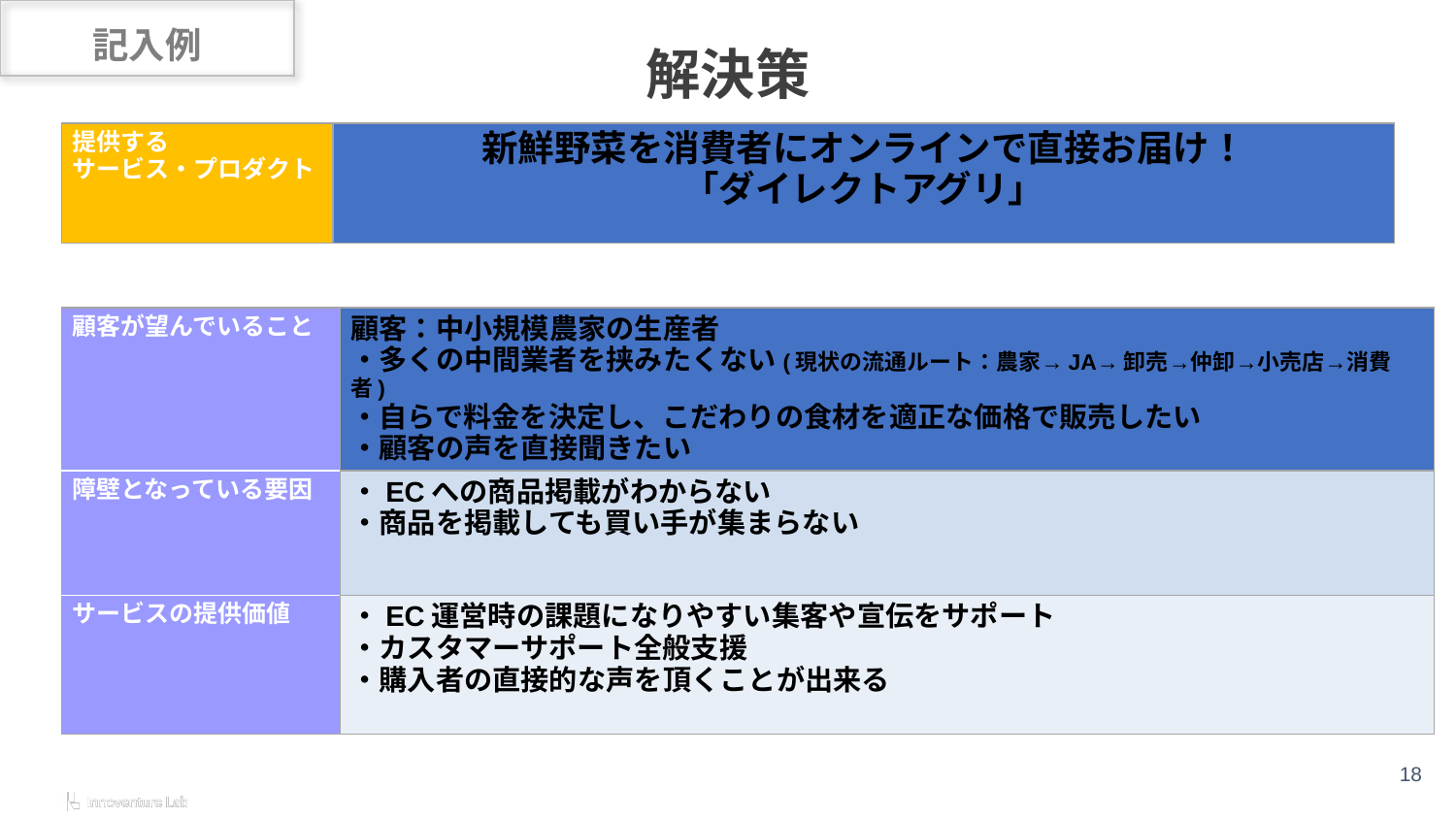

記入例
# 解決策
| 提供する サービス・プロダクト | 新鮮野菜を消費者にオンラインで直接お届け！ 「ダイレクトアグリ」 |
| --- | --- |
| 顧客が望んでいること | 顧客：中小規模農家の生産者 ・多くの中間業者を挟みたくない(現状の流通ルート：農家→JA→卸売→仲卸→小売店→消費者) ・自らで料金を決定し、こだわりの食材を適正な価格で販売したい ・顧客の声を直接聞きたい |
| --- | --- |
| 障壁となっている要因 | ・ECへの商品掲載がわからない ・商品を掲載しても買い手が集まらない |
| サービスの提供価値 | ・EC運営時の課題になりやすい集客や宣伝をサポート ・カスタマーサポート全般支援 ・購入者の直接的な声を頂くことが出来る |
18